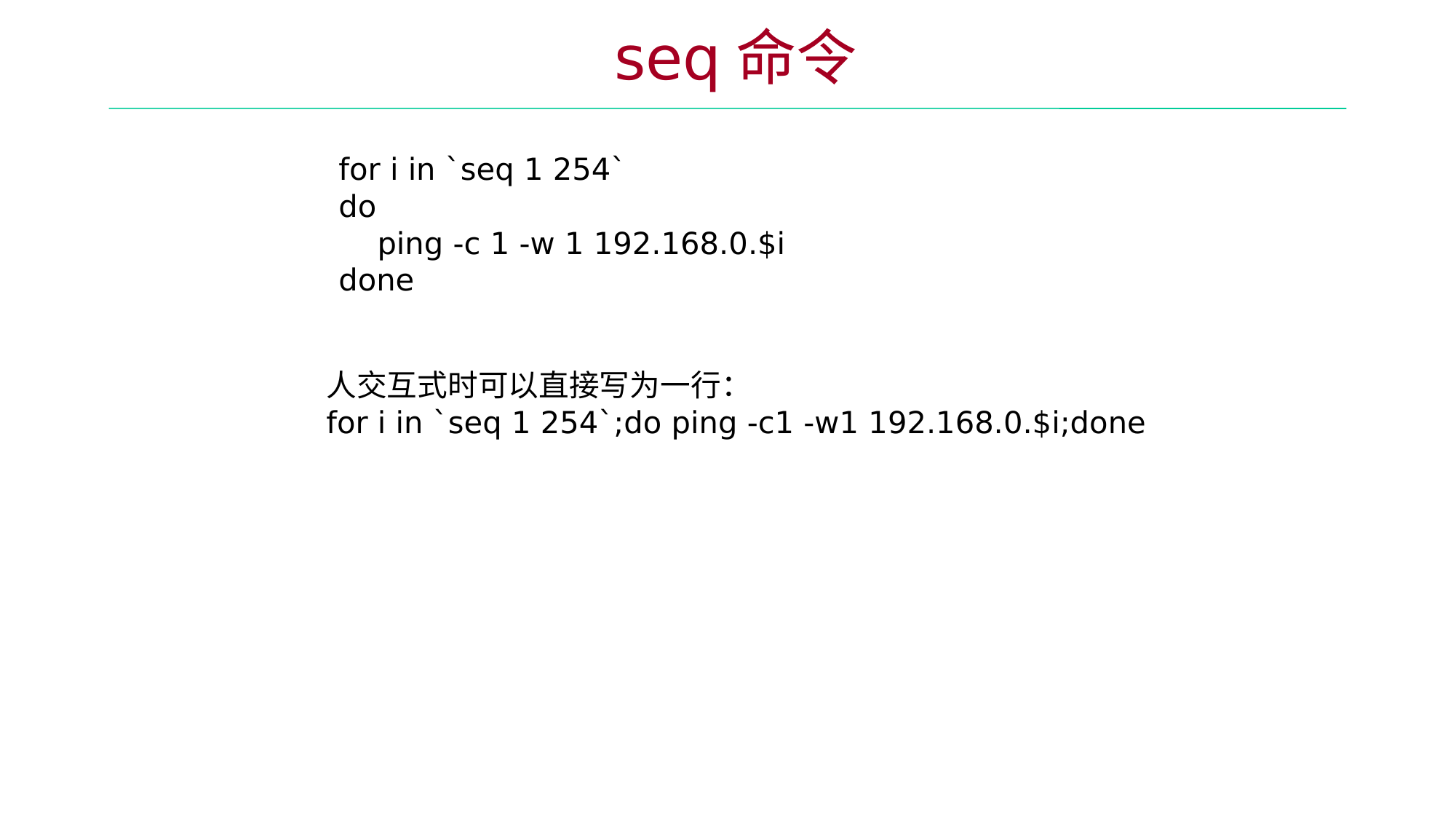

seq命令
for i in `seq 1 254`
do
    ping -c 1 -w 1 192.168.0.$i
done
人交互式时可以直接写为一行：
for i in `seq 1 254`;do ping -c1 -w1 192.168.0.$i;done